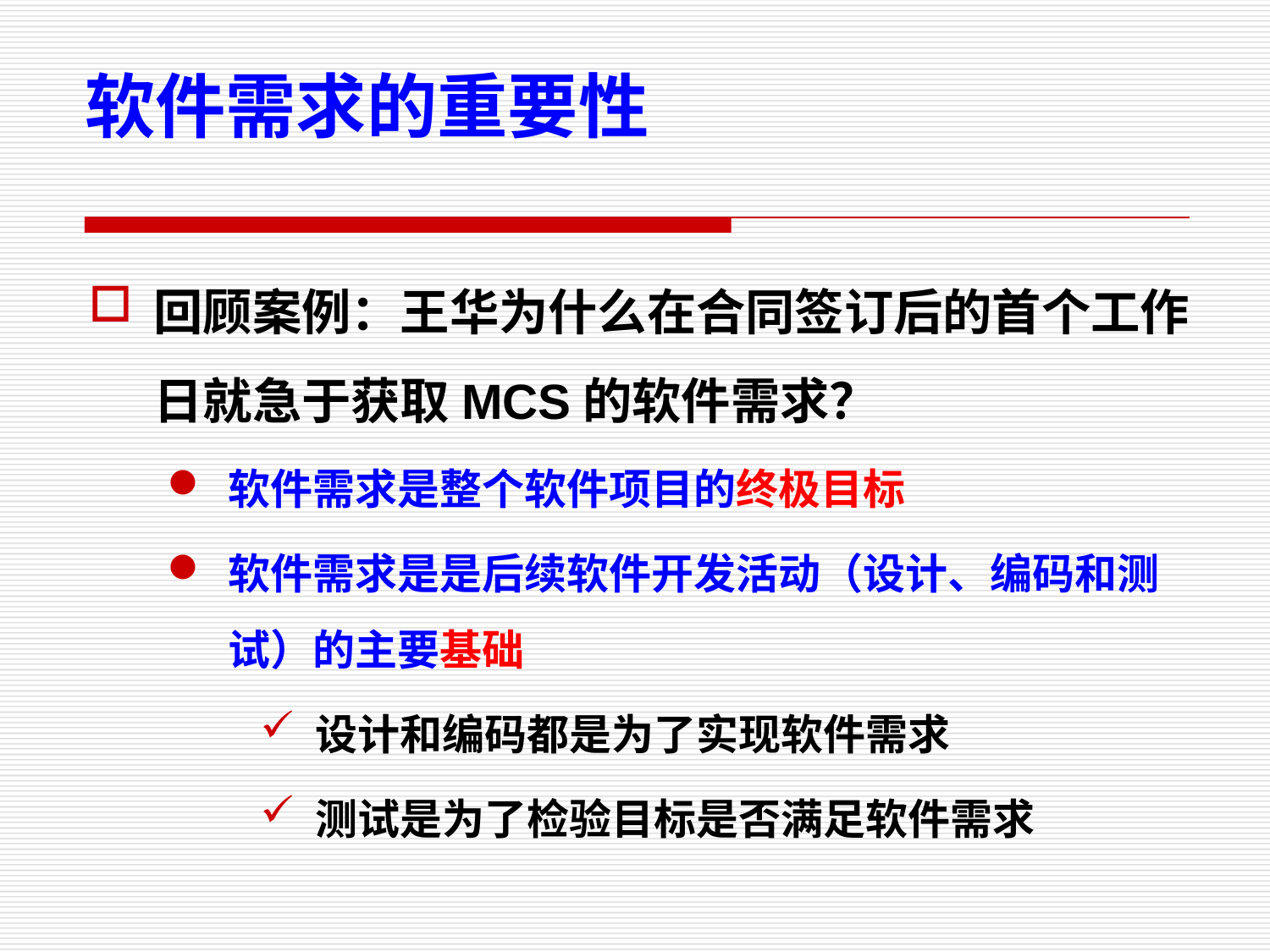

软件需求的重要性
回顾案例：王华为什么在合同签订后的首个工作日就急于获取MCS的软件需求？
软件需求是整个软件项目的终极目标
软件需求是是后续软件开发活动（设计、编码和测试）的主要基础
设计和编码都是为了实现软件需求
测试是为了检验目标是否满足软件需求